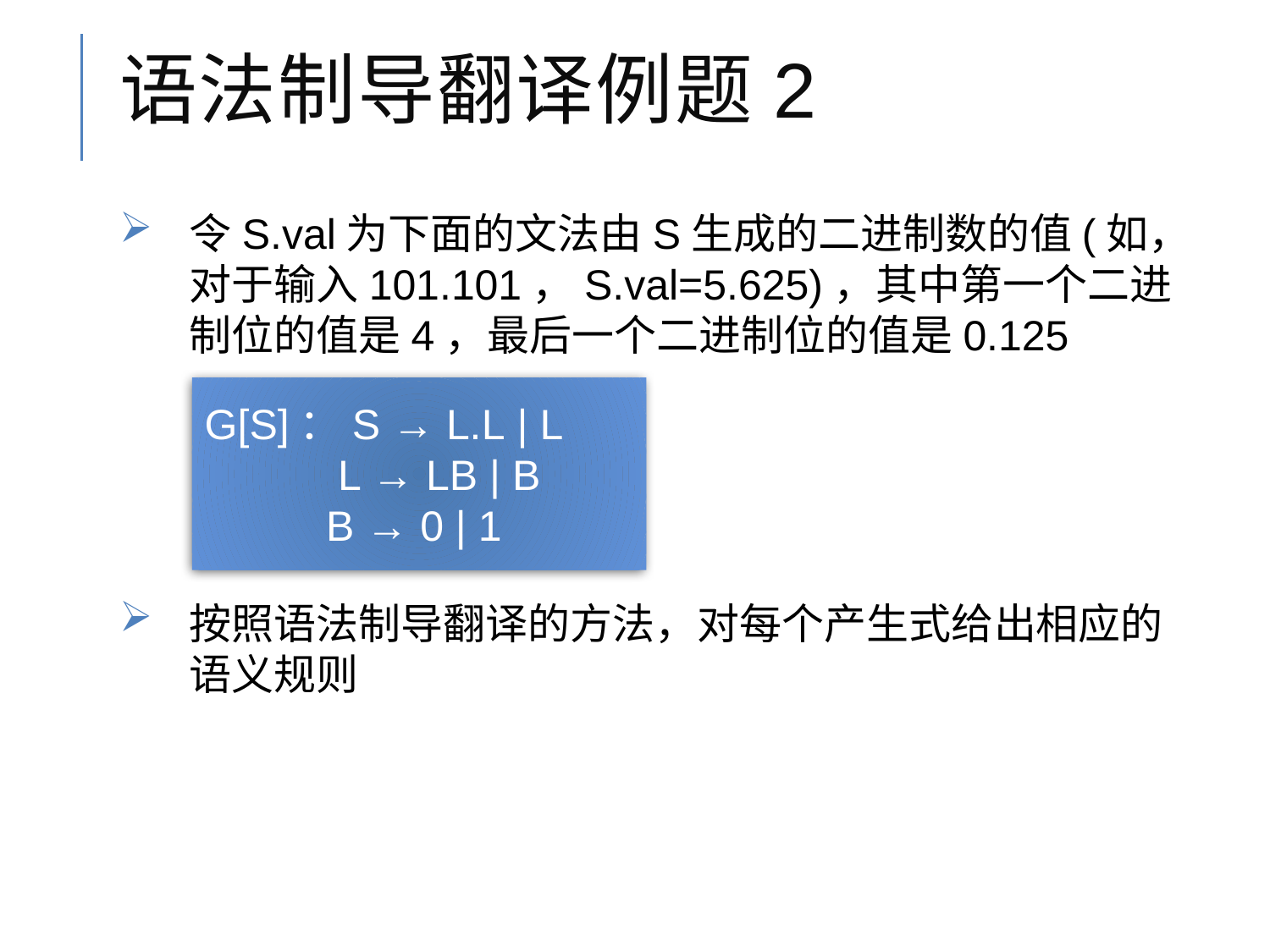

# 语法制导翻译例题2
令S.val为下面的文法由S生成的二进制数的值(如，对于输入101.101，S.val=5.625)，其中第一个二进制位的值是4，最后一个二进制位的值是0.125

按照语法制导翻译的方法，对每个产生式给出相应的语义规则
G[S]：S → L.L | L
      L → LB | B
     B → 0 | 1
41